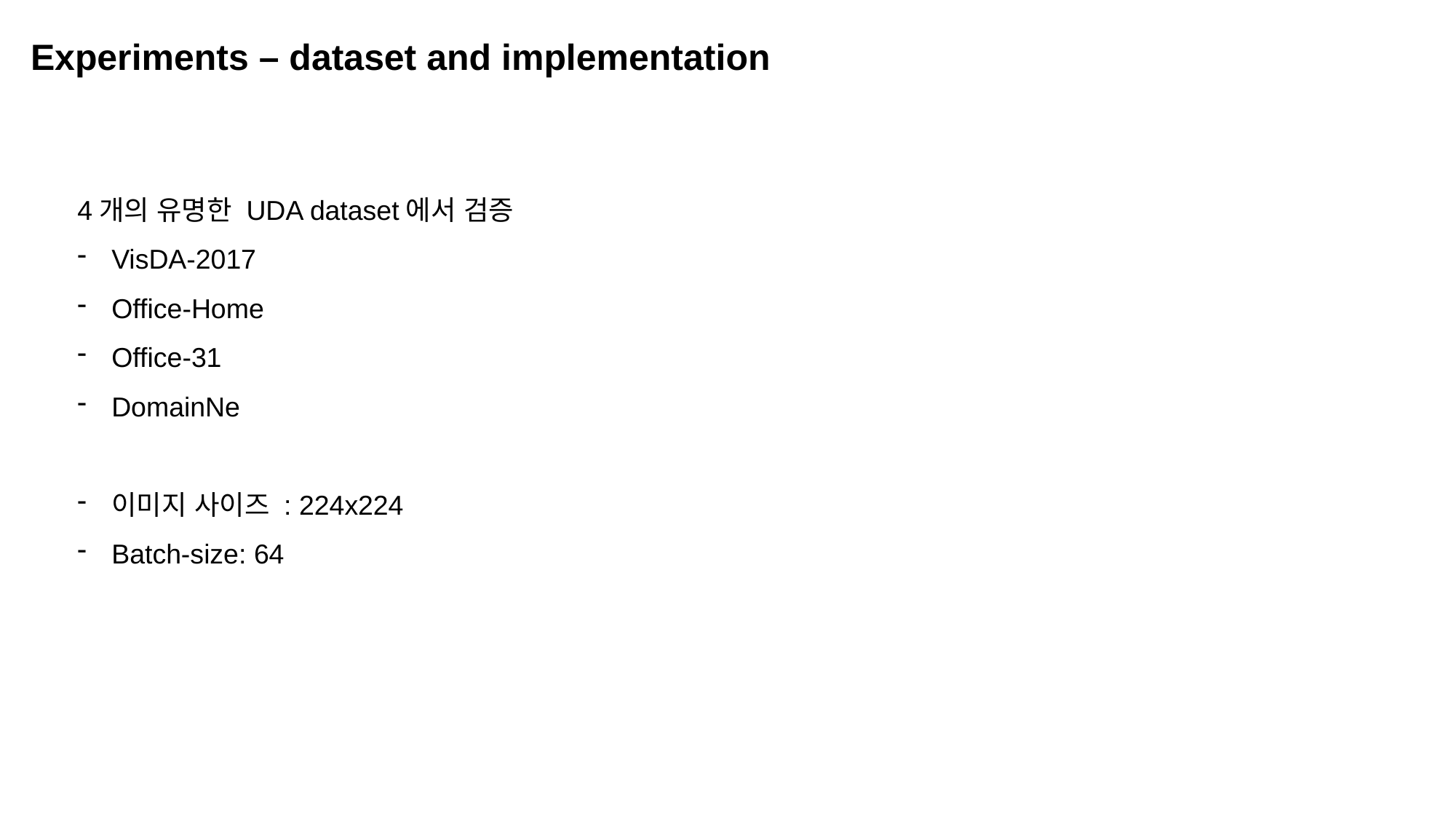

# Experiments – dataset and implementation
4개의 유명한 UDA dataset에서 검증
VisDA-2017
Office-Home
Office-31
DomainNe

이미지 사이즈 : 224x224
Batch-size: 64